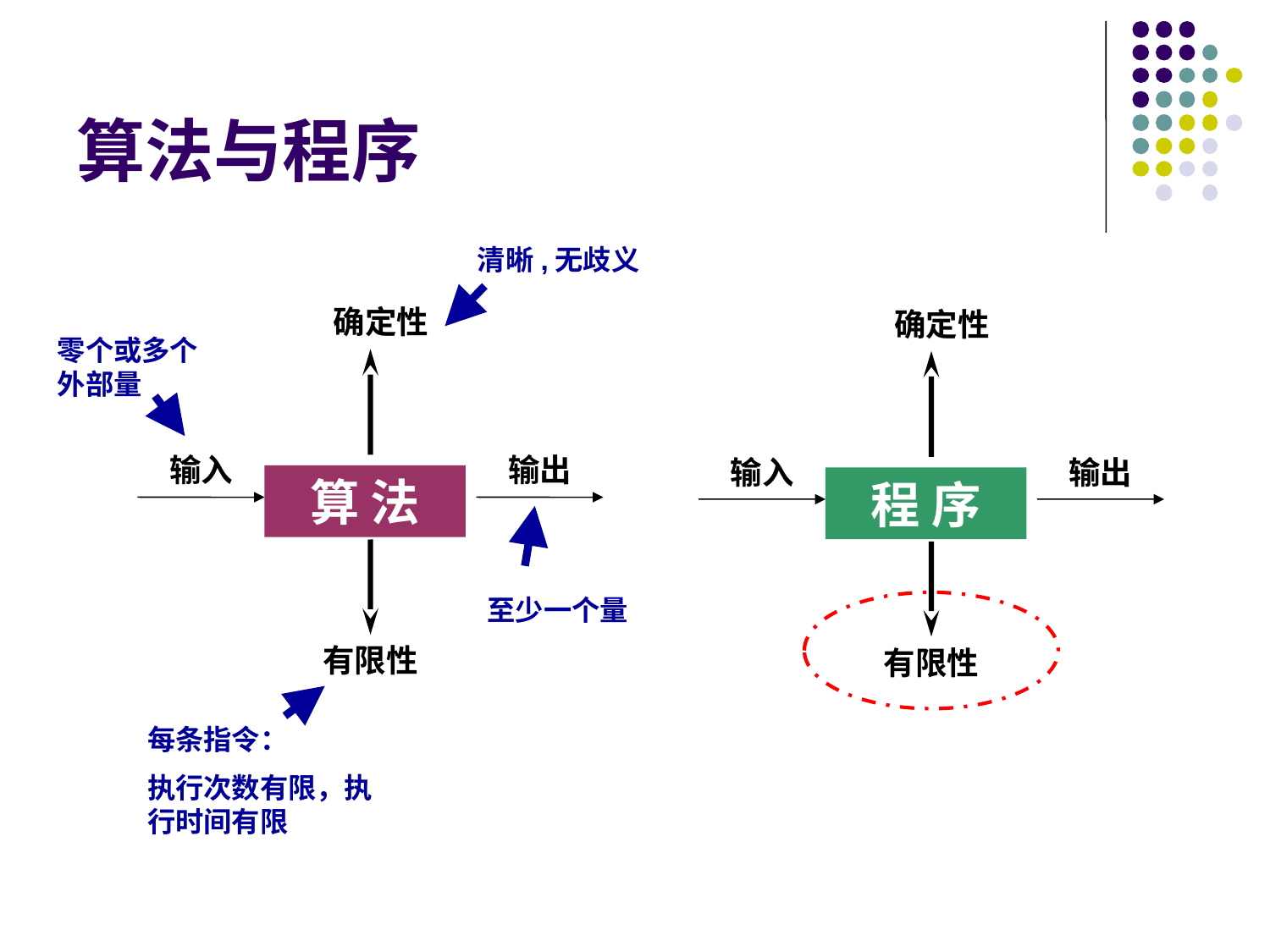

# 算法与程序
清晰,无歧义

确定性

确定性

输入

输出

程 序

有限性
零个或多个外部量

输入

输出

算 法

至少一个量

有限性

每条指令：
执行次数有限，执行时间有限